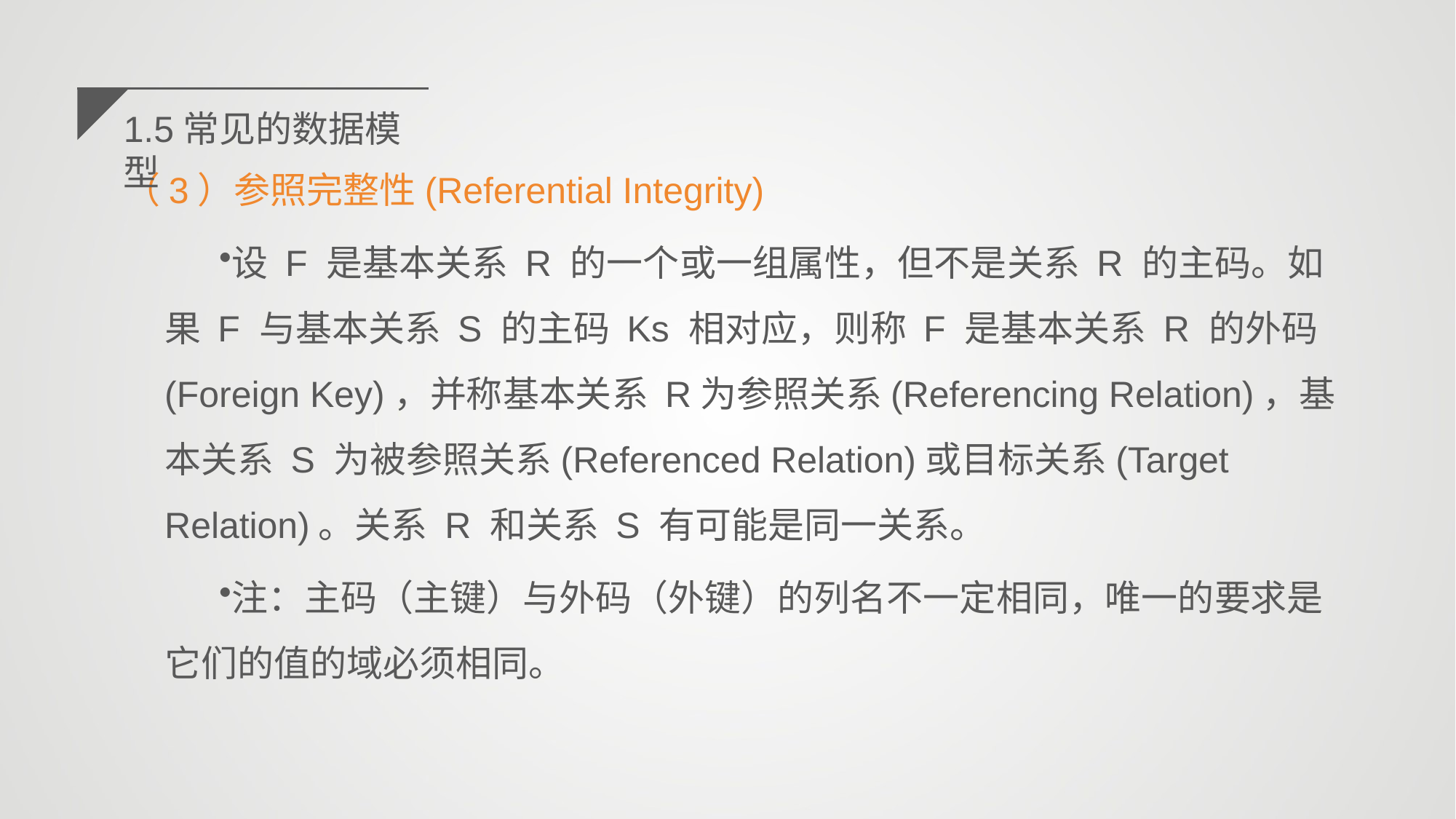

1.5常见的数据模型
（3）参照完整性(Referential Integrity)
设 F 是基本关系 R 的一个或一组属性，但不是关系 R 的主码。如果 F 与基本关系 S 的主码 Ks 相对应，则称 F 是基本关系 R 的外码(Foreign Key)，并称基本关系 R为参照关系(Referencing Relation)，基本关系 S 为被参照关系(Referenced Relation)或目标关系(Target Relation)。关系 R 和关系 S 有可能是同一关系。
注：主码（主键）与外码（外键）的列名不一定相同，唯一的要求是它们的值的域必须相同。